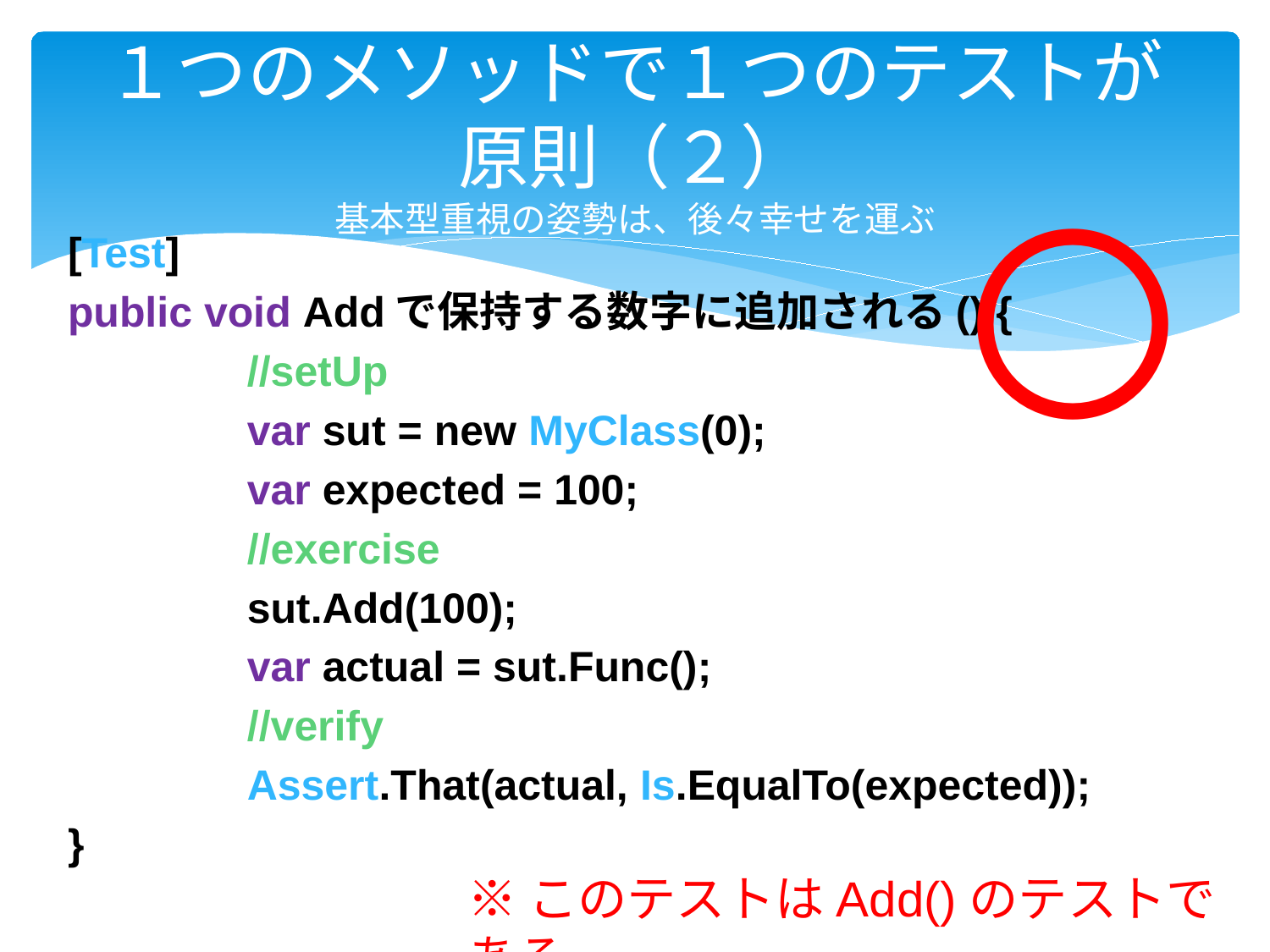

# １つのメソッドで１つのテストが原則（２） 基本型重視の姿勢は、後々幸せを運ぶ
〇
[Test]
public void Addで保持する数字に追加される() {
　　　　//setUp
　　　　var sut = new MyClass(0);
　　　　var expected = 100;
　　　　//exercise
　　　　sut.Add(100);
　　　　var actual = sut.Func();
　　　　//verify
　　　　Assert.That(actual, Is.EqualTo(expected));
}
※このテストはAdd()のテストである